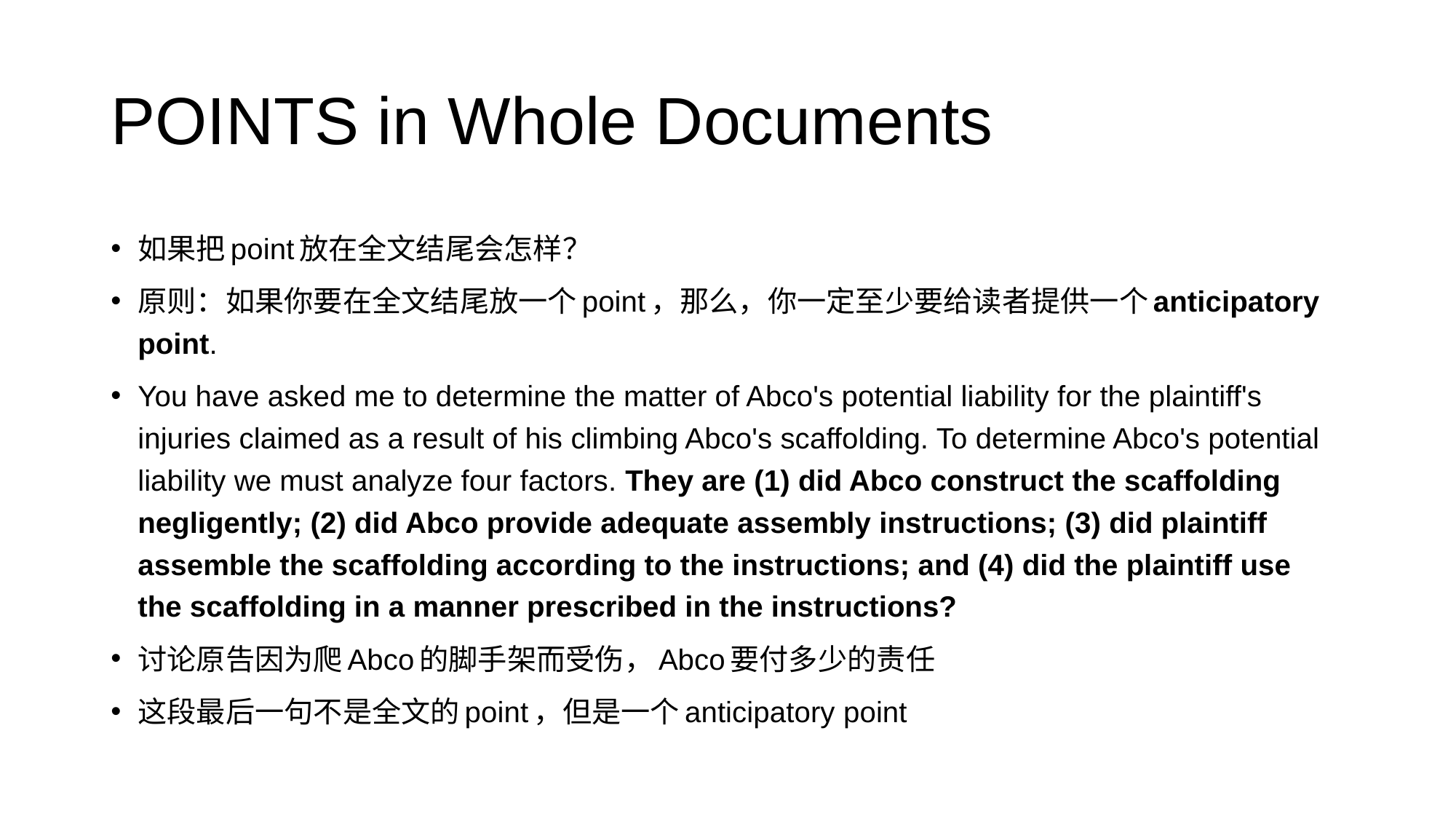

# POINTS in Whole Documents
如果把point放在全文结尾会怎样？
原则：如果你要在全文结尾放一个point，那么，你一定至少要给读者提供一个anticipatory point.
You have asked me to determine the matter of Abco's potential liability for the plaintiff's injuries claimed as a result of his climbing Abco's scaffolding. To determine Abco's potential liability we must analyze four factors. They are (1) did Abco construct the scaffolding negligently; (2) did Abco provide adequate assembly instructions; (3) did plaintiff assemble the scaffolding according to the instructions; and (4) did the plaintiff use the scaffolding in a manner prescribed in the instructions?
讨论原告因为爬Abco的脚手架而受伤，Abco要付多少的责任
这段最后一句不是全文的point，但是一个anticipatory point